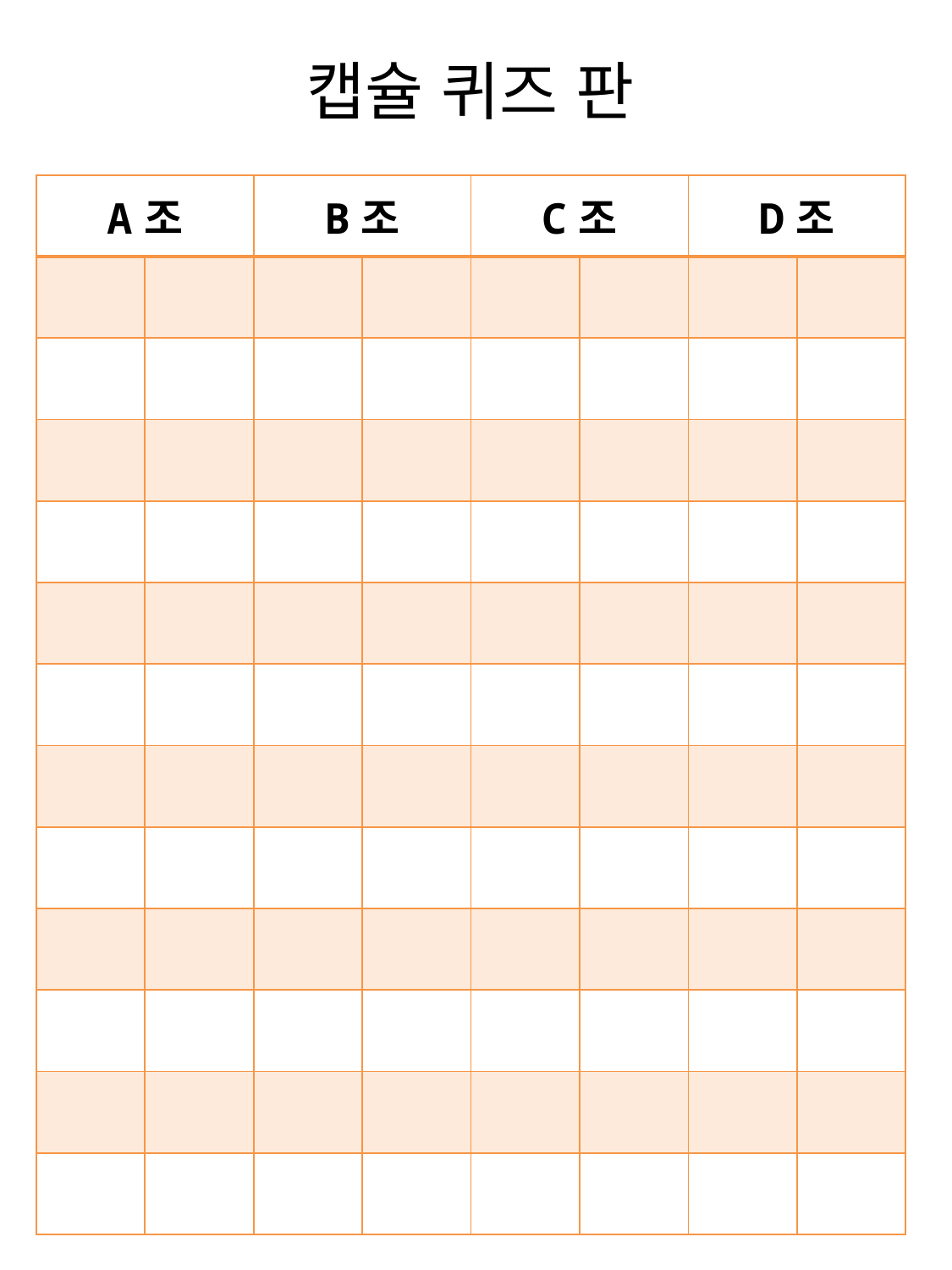

캡슐 퀴즈 판
| A조 |  | B조 |  | C조 |  | D조 |  |
| --- | --- | --- | --- | --- | --- | --- | --- |
|  |  |  |  |  |  |  |  |
|  |  |  |  |  |  |  |  |
|  |  |  |  |  |  |  |  |
|  |  |  |  |  |  |  |  |
|  |  |  |  |  |  |  |  |
|  |  |  |  |  |  |  |  |
|  |  |  |  |  |  |  |  |
|  |  |  |  |  |  |  |  |
|  |  |  |  |  |  |  |  |
|  |  |  |  |  |  |  |  |
|  |  |  |  |  |  |  |  |
|  |  |  |  |  |  |  |  |